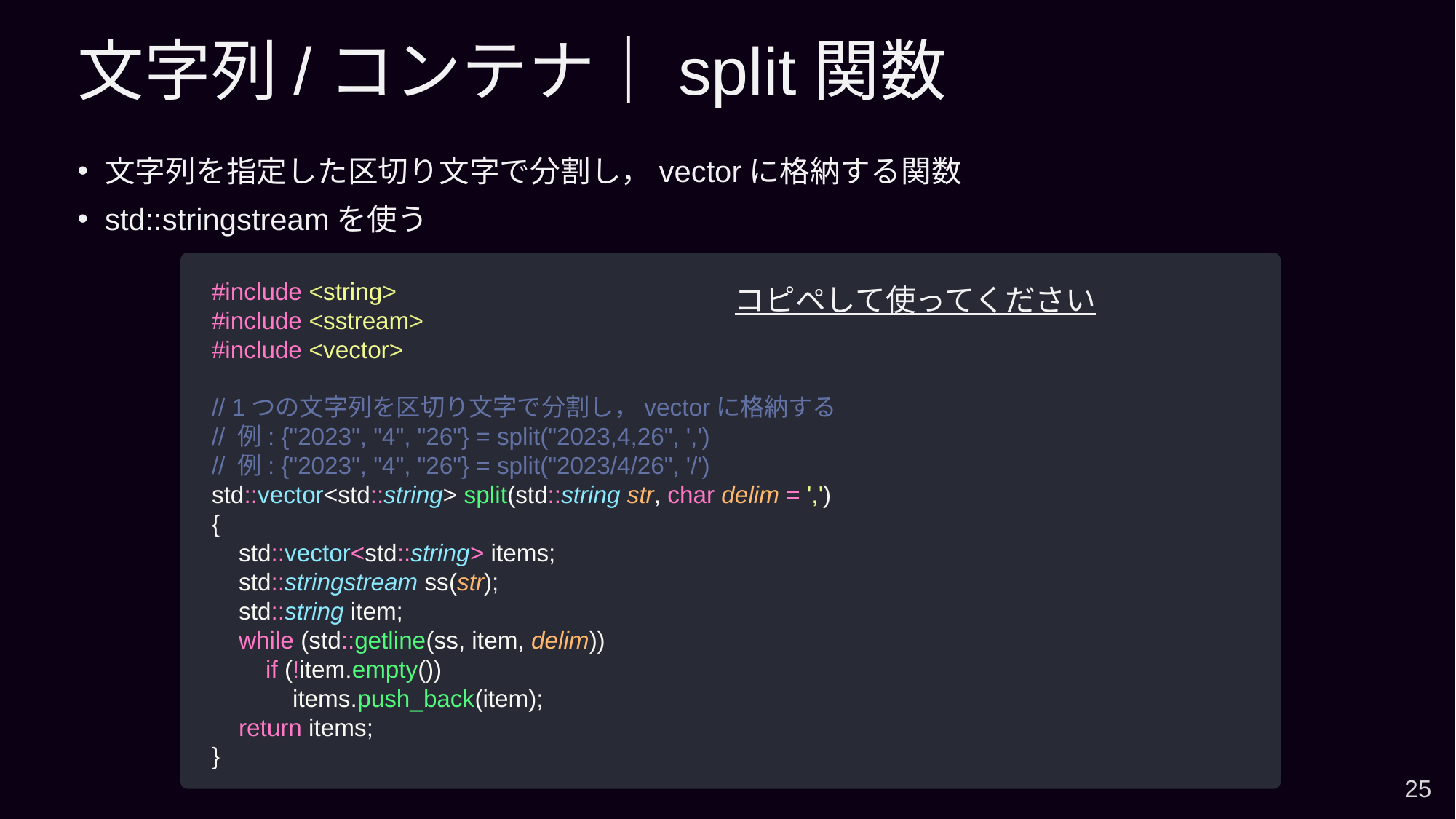

# 文字列/コンテナ｜split関数
文字列を指定した区切り文字で分割し，vectorに格納する関数
std::stringstreamを使う

#include <string>
#include <sstream>
#include <vector>
// 1つの文字列を区切り文字で分割し，vectorに格納する
// 例: {"2023", "4", "26"} = split("2023,4,26", ',')
// 例: {"2023", "4", "26"} = split("2023/4/26", '/')
std::vector<std::string> split(std::string str, char delim = ',')
{
    std::vector<std::string> items;
    std::stringstream ss(str);
    std::string item;
    while (std::getline(ss, item, delim))
        if (!item.empty())
            items.push_back(item);
    return items;
}
コピペして使ってください
25